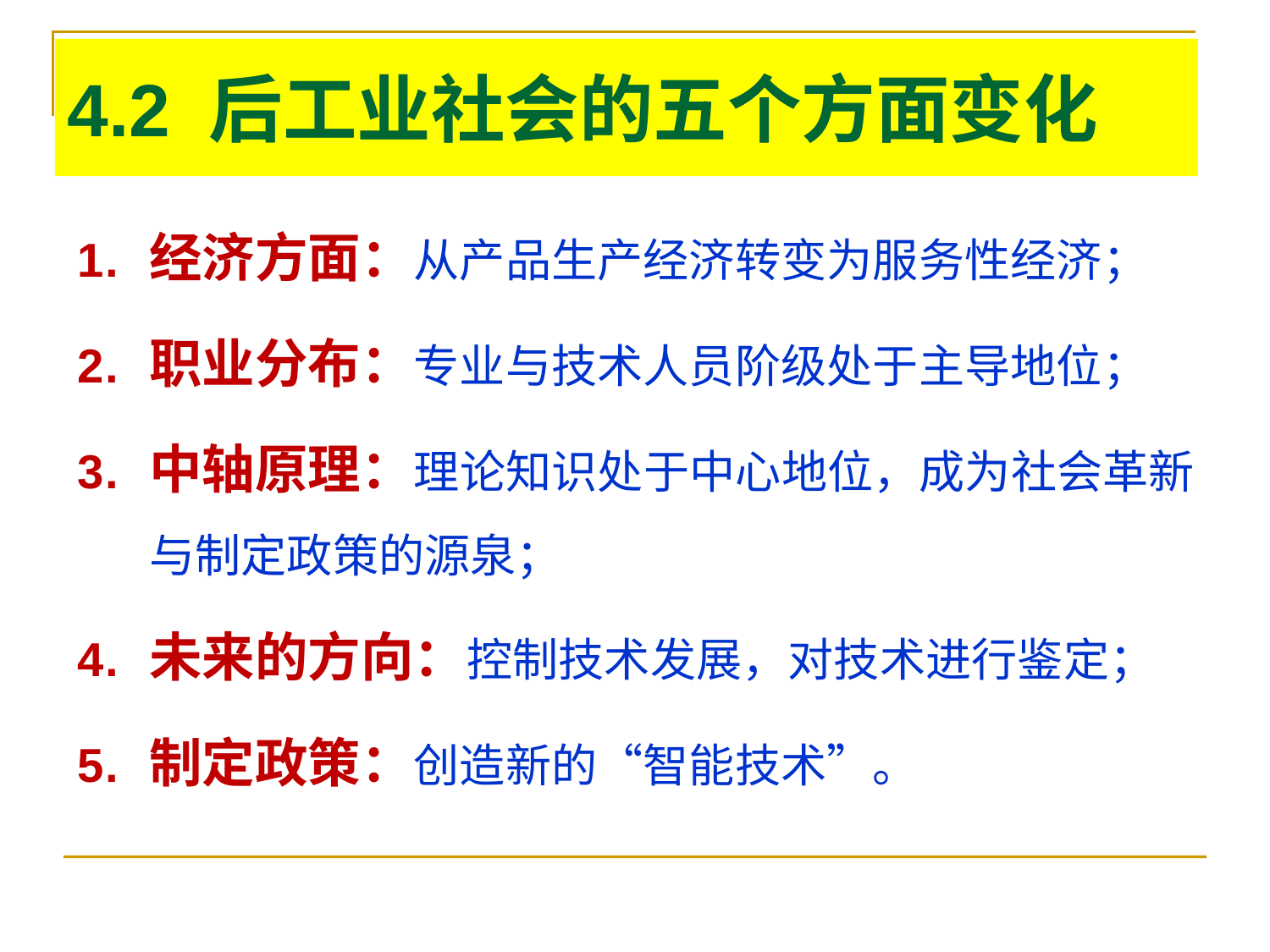

# 4.2 后工业社会的五个方面变化
经济方面：从产品生产经济转变为服务性经济；
职业分布：专业与技术人员阶级处于主导地位；
中轴原理：理论知识处于中心地位，成为社会革新与制定政策的源泉；
未来的方向：控制技术发展，对技术进行鉴定；
制定政策：创造新的“智能技术”。
62